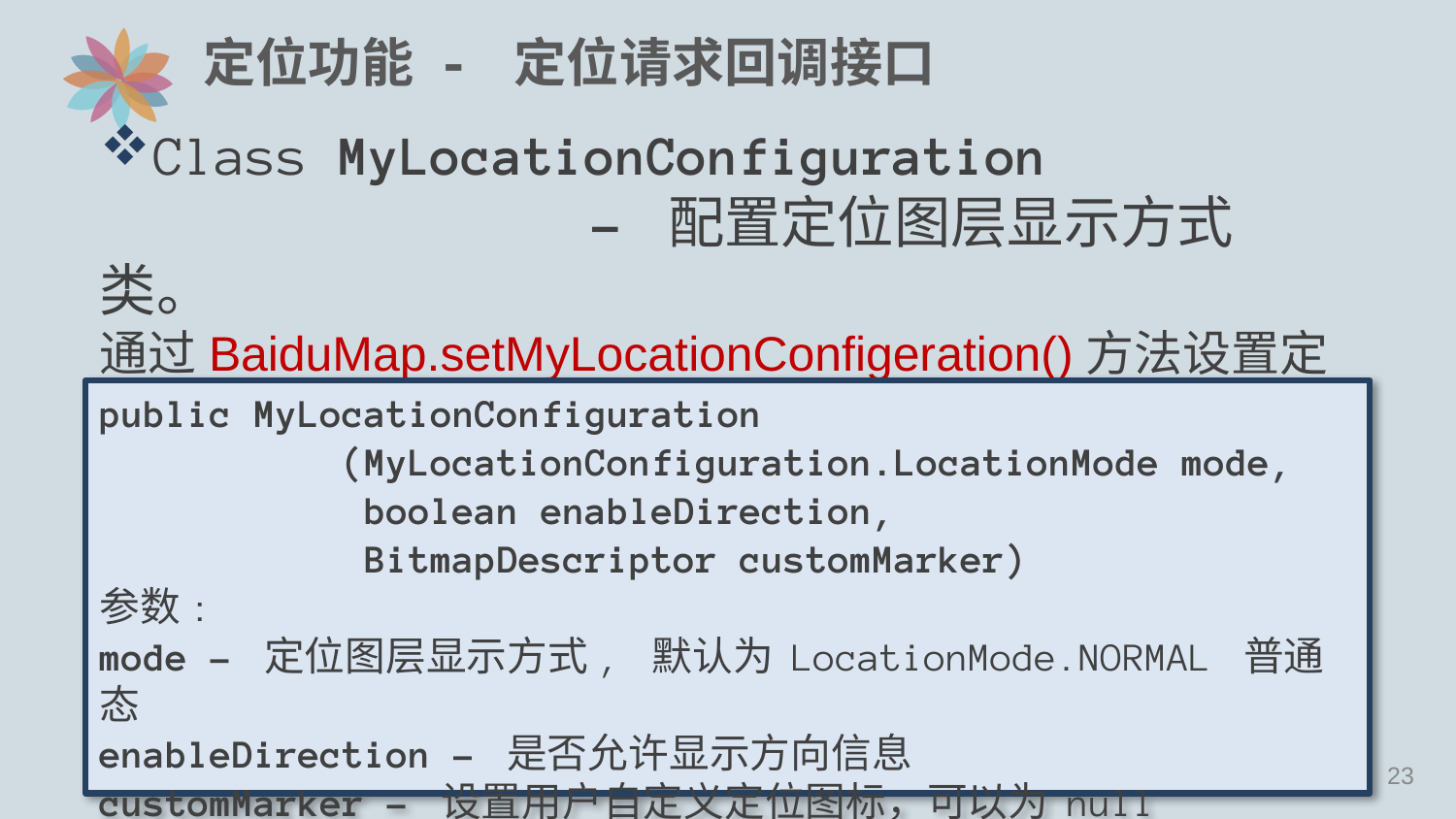

# 定位功能 - 定位请求回调接口
Class MyLocationConfiguration
                - 配置定位图层显示方式类。
通过BaiduMap.setMyLocationConfigeration()方法设置定位图层信息。
public MyLocationConfiguration
           (MyLocationConfiguration.LocationMode mode,
            boolean enableDirection,
            BitmapDescriptor customMarker)
参数:
mode - 定位图层显示方式, 默认为 LocationMode.NORMAL 普通态
enableDirection - 是否允许显示方向信息
customMarker - 设置用户自定义定位图标，可以为 null
23